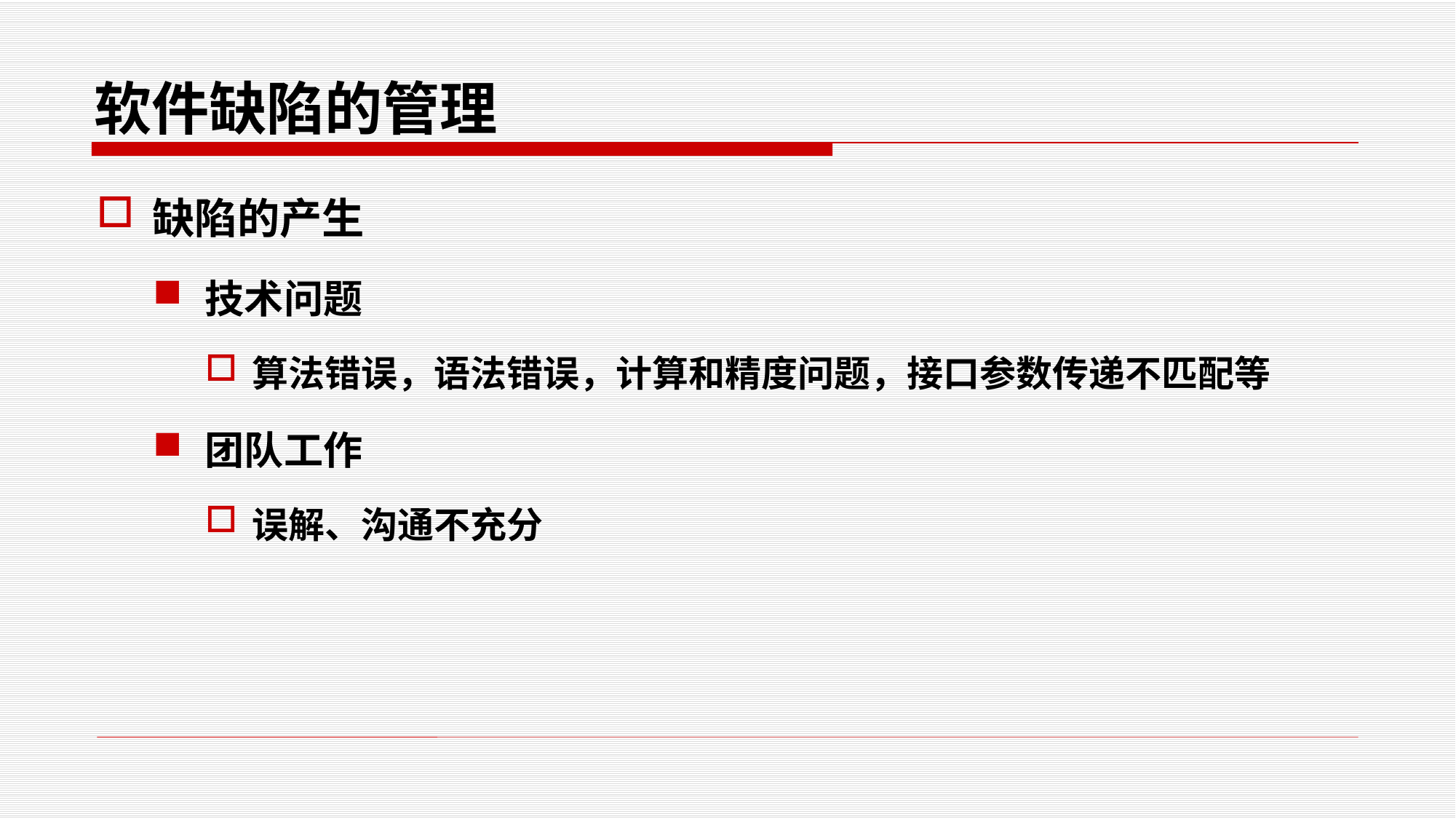

软件缺陷的管理
缺陷的产生
技术问题
算法错误，语法错误，计算和精度问题，接口参数传递不匹配等
团队工作
误解、沟通不充分